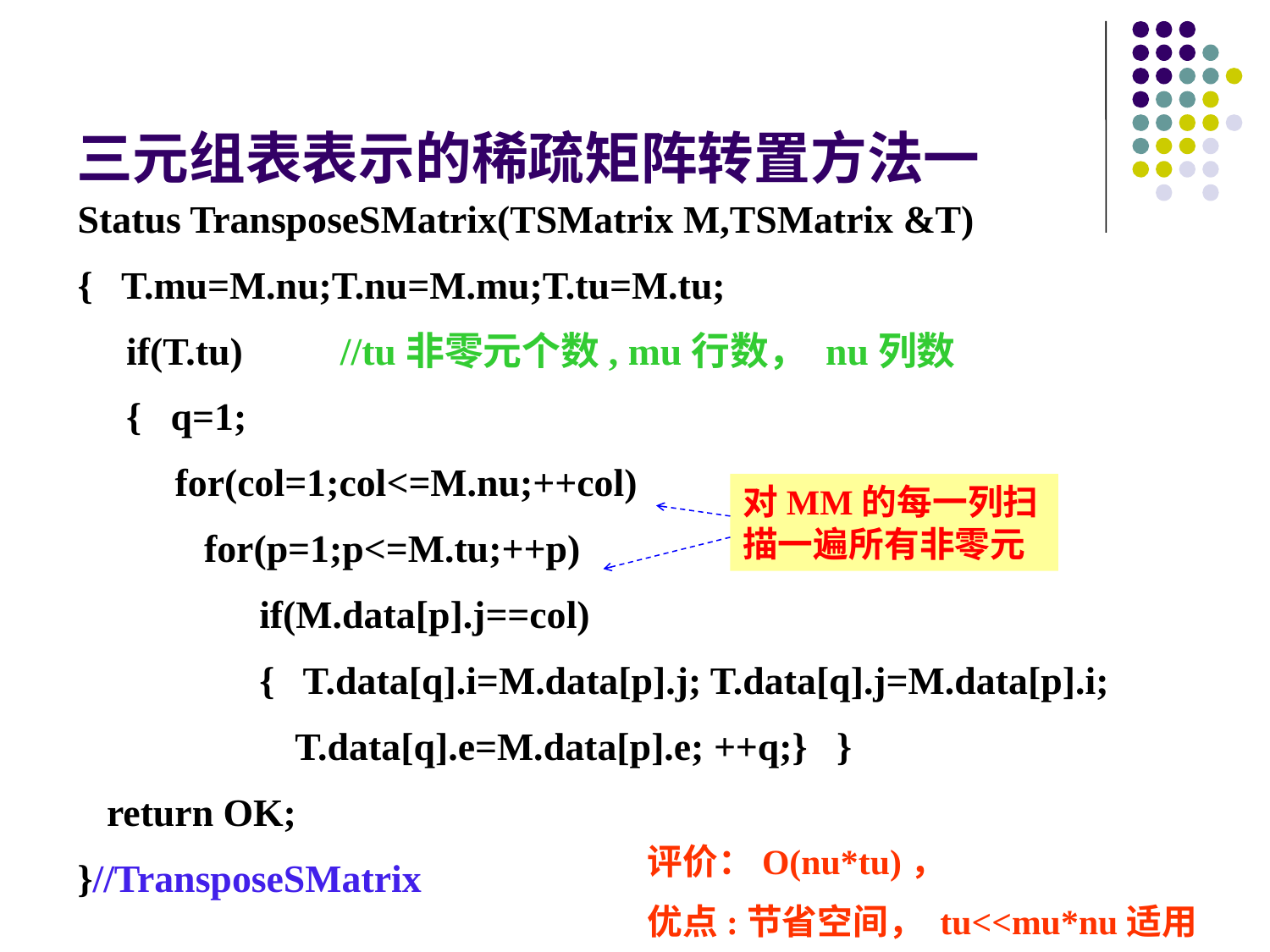

# 三元组表表示的稀疏矩阵转置方法一
Status TransposeSMatrix(TSMatrix M,TSMatrix &T)
{   T.mu=M.nu;T.nu=M.mu;T.tu=M.tu;
     if(T.tu)          //tu非零元个数, mu行数， nu列数
     {   q=1;
          for(col=1;col<=M.nu;++col)
             for(p=1;p<=M.tu;++p)
              　if(M.data[p].j==col)
              　{   T.data[q].i=M.data[p].j; T.data[q].j=M.data[p].i;
               　   T.data[q].e=M.data[p].e; ++q;}   }
   return OK;
}//TransposeSMatrix
对MM的每一列扫描一遍所有非零元

评价：O(nu*tu)，
优点:节省空间， tu<<mu*nu适用